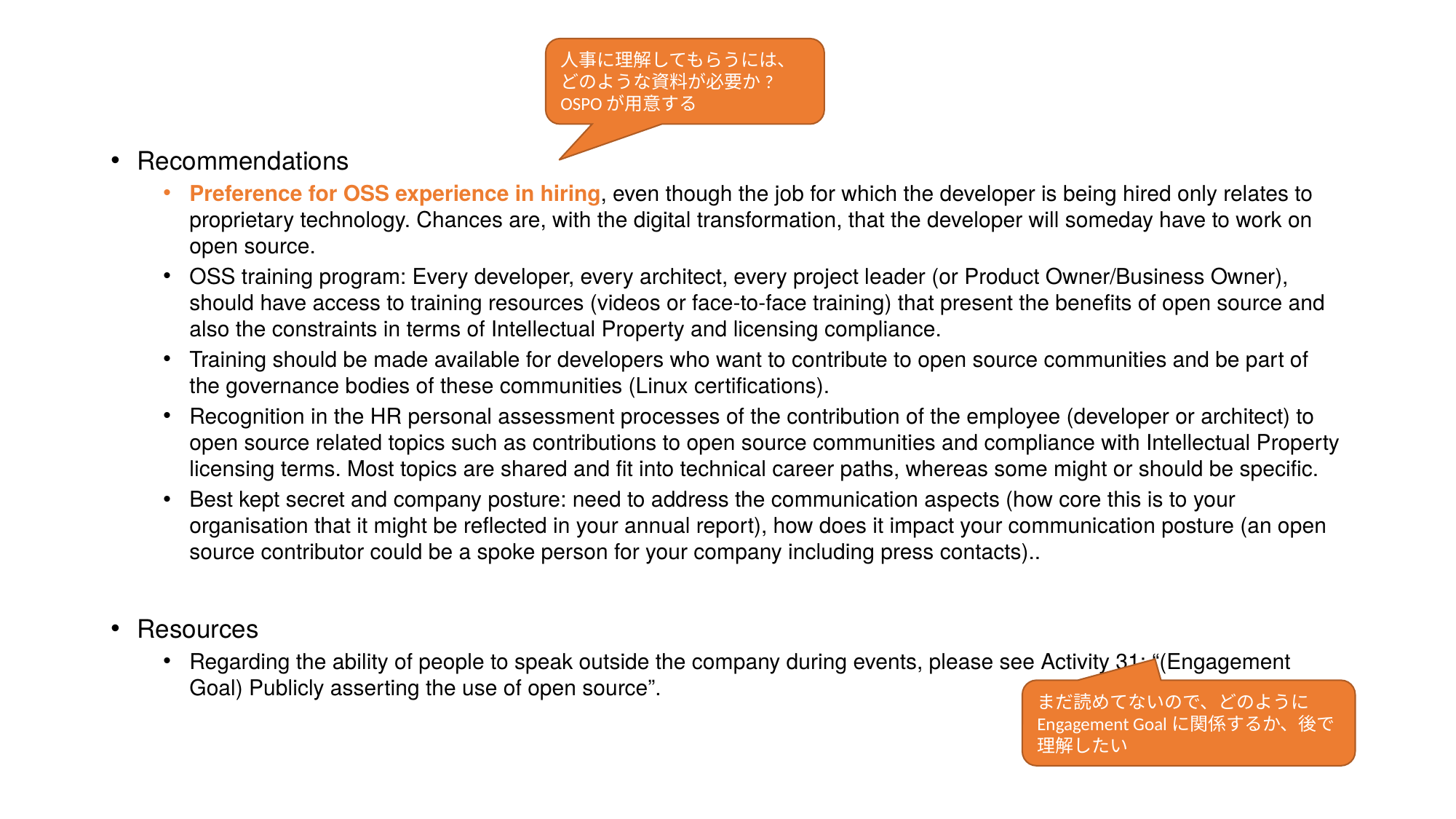

人事に理解してもらうには、どのような資料が必要か?
OSPOが用意する
Recommendations
Preference for OSS experience in hiring, even though the job for which the developer is being hired only relates to proprietary technology. Chances are, with the digital transformation, that the developer will someday have to work on open source.
OSS training program: Every developer, every architect, every project leader (or Product Owner/Business Owner), should have access to training resources (videos or face-to-face training) that present the benefits of open source and also the constraints in terms of Intellectual Property and licensing compliance.
Training should be made available for developers who want to contribute to open source communities and be part of the governance bodies of these communities (Linux certifications).
Recognition in the HR personal assessment processes of the contribution of the employee (developer or architect) to open source related topics such as contributions to open source communities and compliance with Intellectual Property licensing terms. Most topics are shared and fit into technical career paths, whereas some might or should be specific.
Best kept secret and company posture: need to address the communication aspects (how core this is to your organisation that it might be reflected in your annual report), how does it impact your communication posture (an open source contributor could be a spoke person for your company including press contacts)..

Resources
Regarding the ability of people to speak outside the company during events, please see Activity 31: “(Engagement Goal) Publicly asserting the use of open source”.
まだ読めてないので、どのようにEngagement Goalに関係するか、後で理解したい